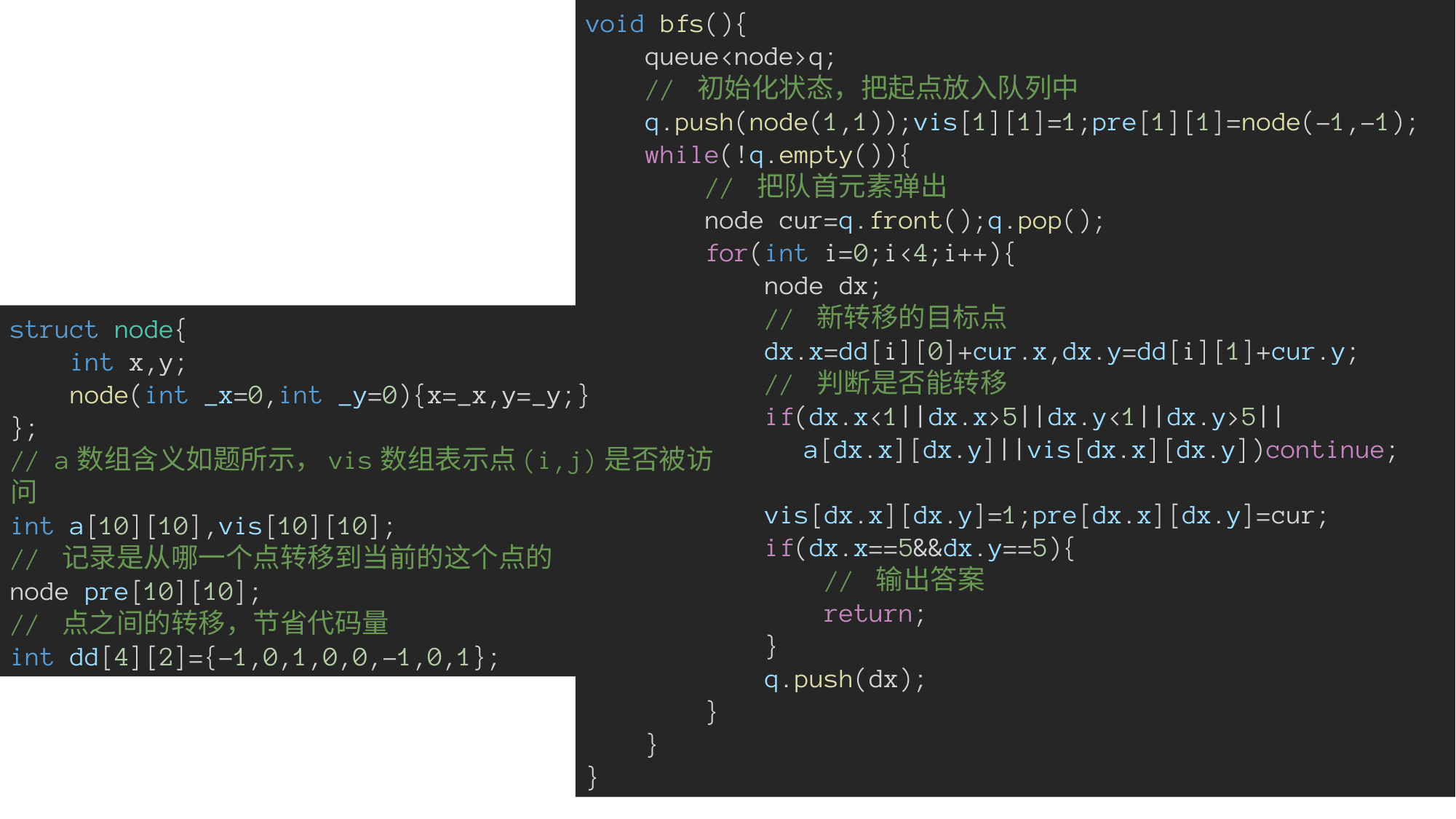

void bfs(){
    queue<node>q;
    // 初始化状态，把起点放入队列中
    q.push(node(1,1));vis[1][1]=1;pre[1][1]=node(-1,-1);
    while(!q.empty()){
        // 把队首元素弹出
        node cur=q.front();q.pop();
        for(int i=0;i<4;i++){
            node dx;
            // 新转移的目标点
            dx.x=dd[i][0]+cur.x,dx.y=dd[i][1]+cur.y;
            // 判断是否能转移
            if(dx.x<1||dx.x>5||dx.y<1||dx.y>5||
		a[dx.x][dx.y]||vis[dx.x][dx.y])continue;
            vis[dx.x][dx.y]=1;pre[dx.x][dx.y]=cur;
            if(dx.x==5&&dx.y==5){
                // 输出答案
                return;
            }
            q.push(dx);
        }
    }
}
#

struct node{
    int x,y;
    node(int _x=0,int _y=0){x=_x,y=_y;}
};
// a数组含义如题所示，vis数组表示点(i,j)是否被访问
int a[10][10],vis[10][10];
// 记录是从哪一个点转移到当前的这个点的
node pre[10][10];
// 点之间的转移，节省代码量
int dd[4][2]={-1,0,1,0,0,-1,0,1};